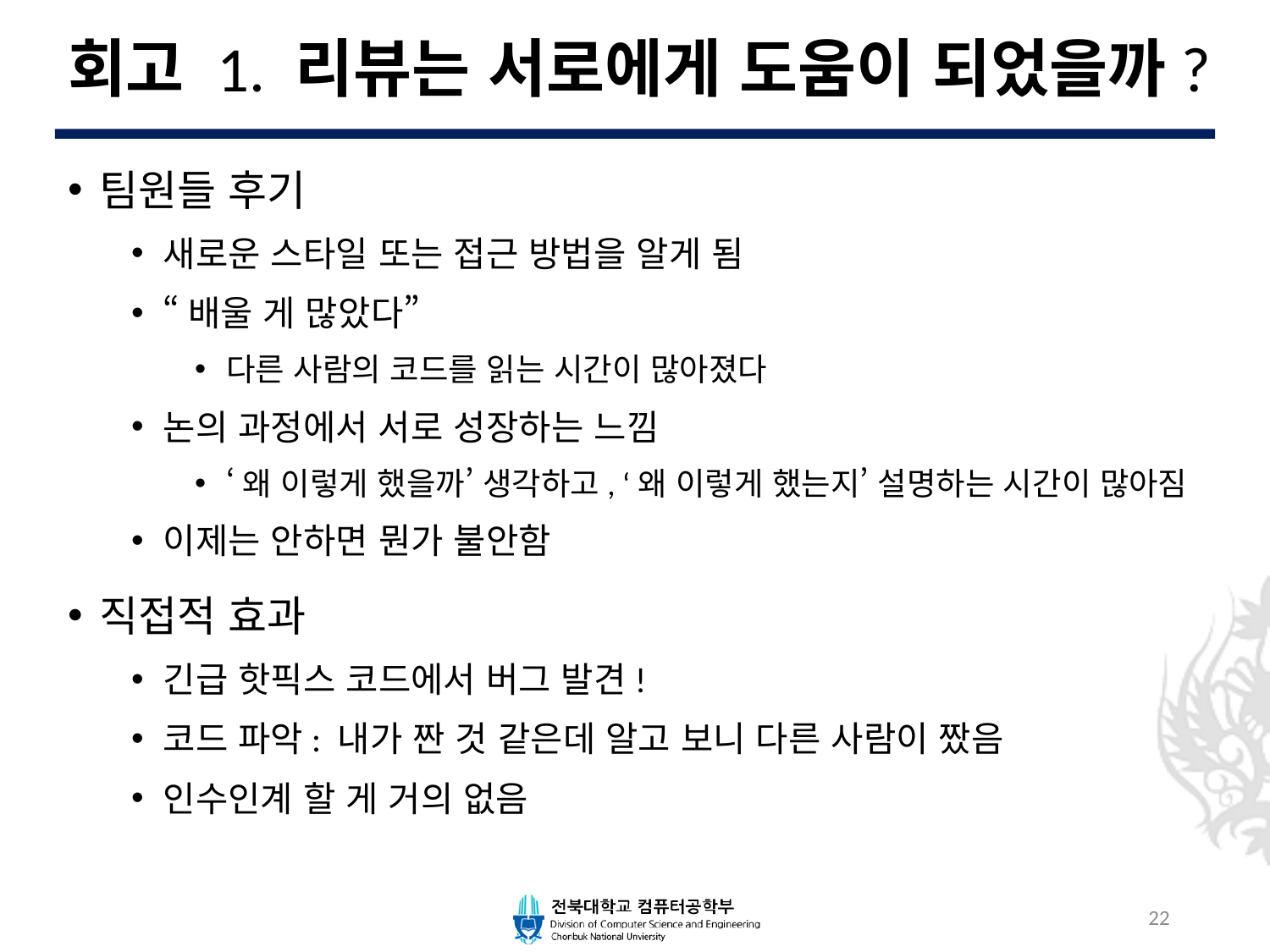

# 회고 1. 리뷰는 서로에게 도움이 되었을까?
팀원들 후기
새로운 스타일 또는 접근 방법을 알게 됨
“배울 게 많았다”
다른 사람의 코드를 읽는 시간이 많아졌다
논의 과정에서 서로 성장하는 느낌
‘왜 이렇게 했을까’ 생각하고, ‘왜 이렇게 했는지’ 설명하는 시간이 많아짐
이제는 안하면 뭔가 불안함
직접적 효과
긴급 핫픽스 코드에서 버그 발견!
코드 파악: 내가 짠 것 같은데 알고 보니 다른 사람이 짰음
인수인계 할 게 거의 없음

22